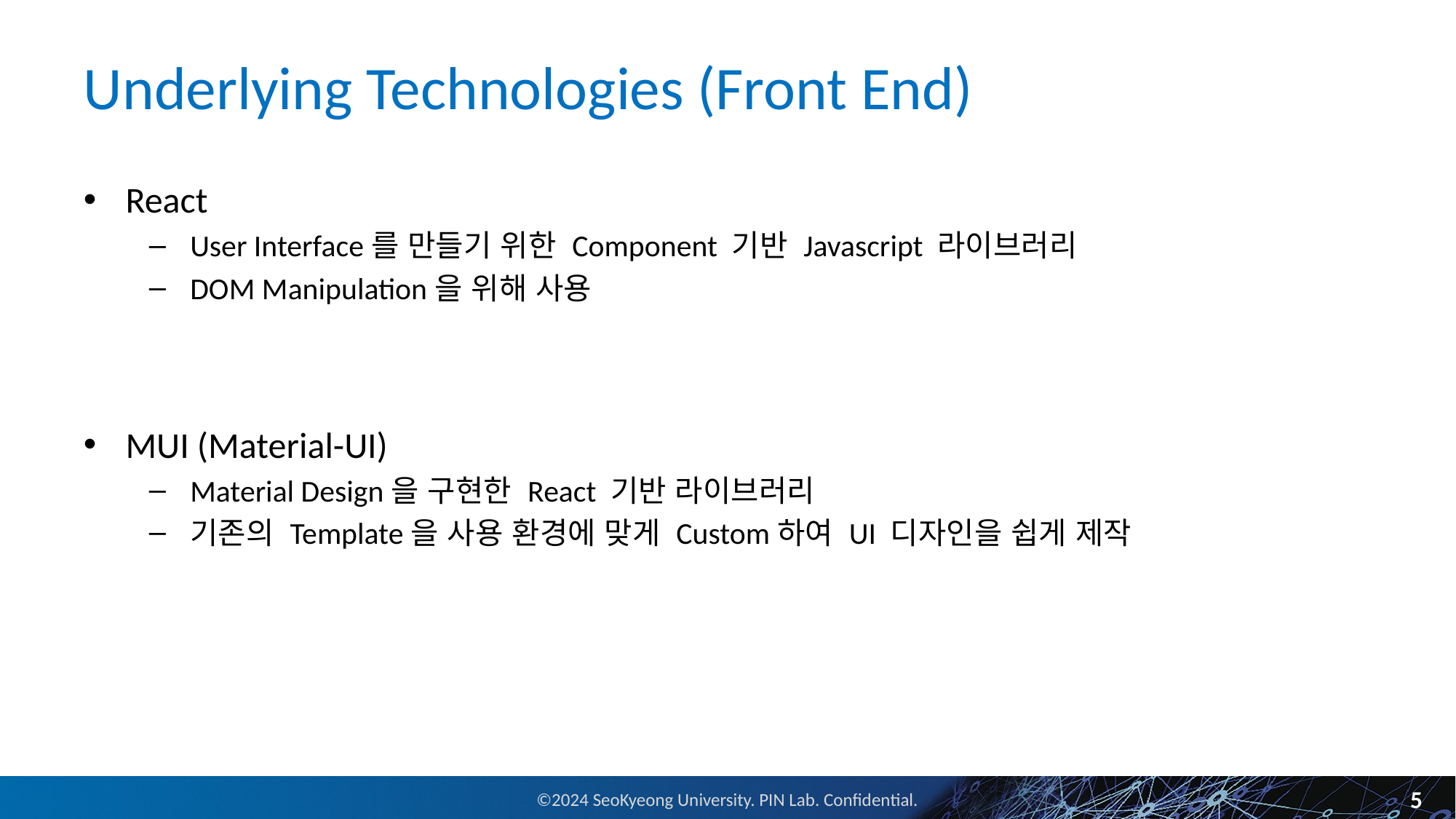

# Underlying Technologies (Front End)
React
User Interface를 만들기 위한 Component 기반 Javascript 라이브러리
DOM Manipulation을 위해 사용

MUI (Material-UI)
Material Design을 구현한 React 기반 라이브러리
기존의 Template을 사용 환경에 맞게 Custom하여 UI 디자인을 쉽게 제작
5